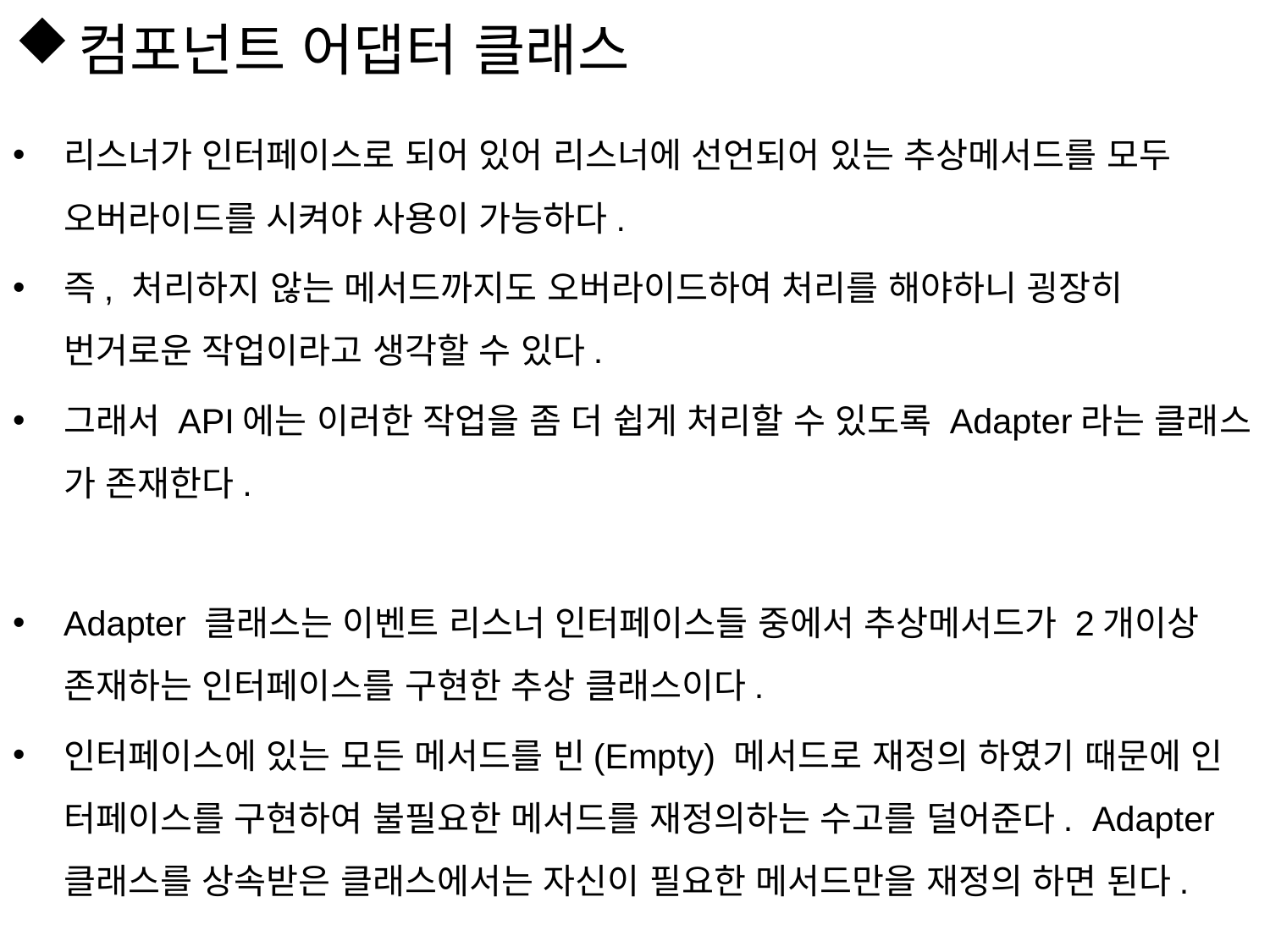

# 컴포넌트 어댑터 클래스
리스너가 인터페이스로 되어 있어 리스너에 선언되어 있는 추상메서드를 모두  오버라이드를 시켜야 사용이 가능하다.
즉, 처리하지 않는 메서드까지도 오버라이드하여 처리를 해야하니 굉장히 번거로운 작업이라고 생각할 수 있다.
그래서 API에는 이러한 작업을 좀 더 쉽게 처리할 수 있도록 Adapter라는 클래스 가 존재한다.

Adapter 클래스는 이벤트 리스너 인터페이스들 중에서 추상메서드가 2개이상 존재하는 인터페이스를 구현한 추상 클래스이다.
인터페이스에 있는 모든 메서드를 빈(Empty) 메서드로 재정의 하였기 때문에 인 터페이스를 구현하여 불필요한 메서드를 재정의하는 수고를 덜어준다.  Adapter 클래스를 상속받은 클래스에서는 자신이 필요한 메서드만을 재정의 하면 된다.